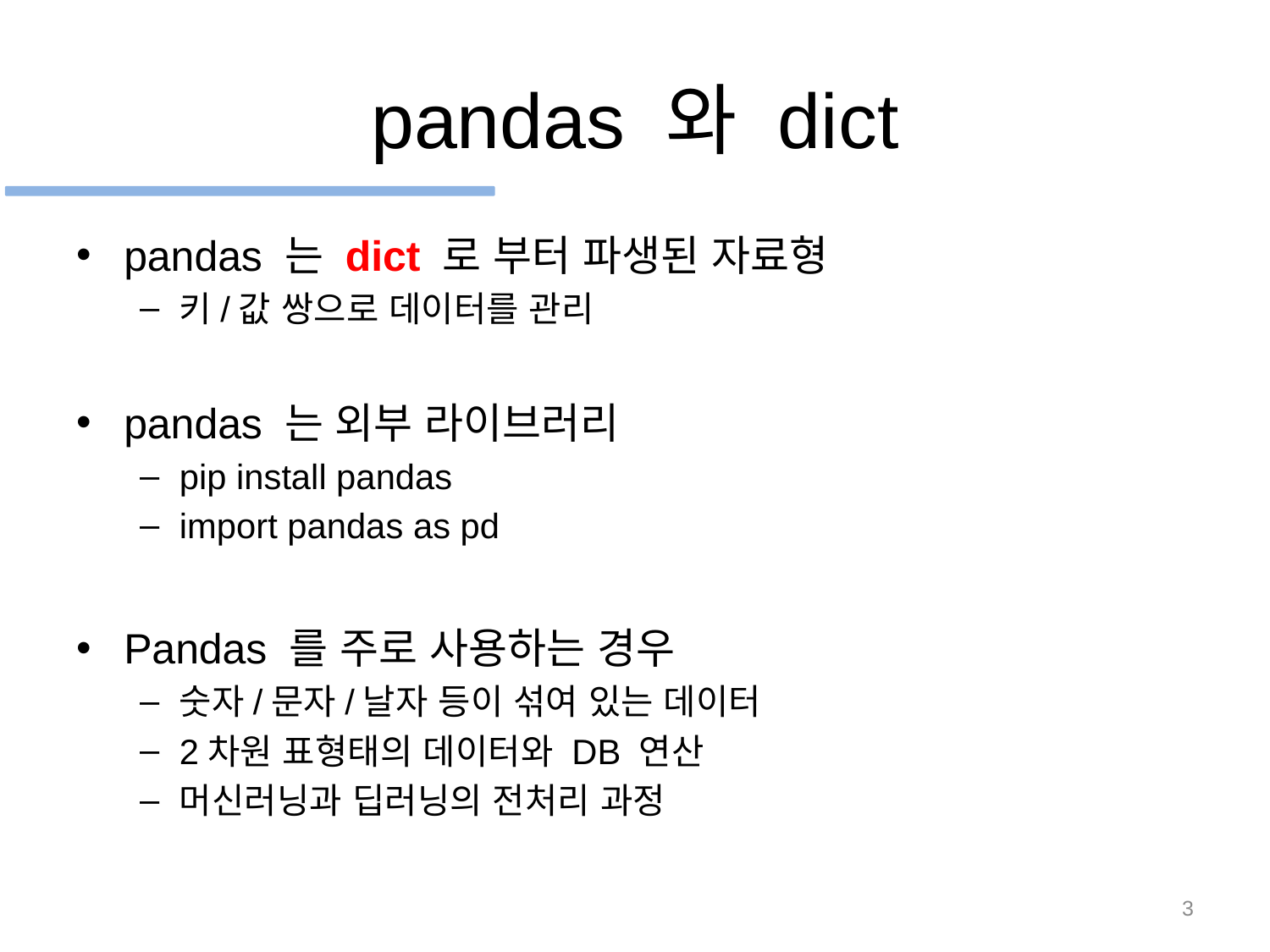

# pandas 와 dict

pandas 는 dict 로 부터 파생된 자료형
키/값 쌍으로 데이터를 관리

pandas 는 외부 라이브러리
pip install pandas
import pandas as pd

Pandas 를 주로 사용하는 경우
숫자/문자/날자 등이 섞여 있는 데이터
2차원 표형태의 데이터와 DB 연산
머신러닝과 딥러닝의 전처리 과정
3